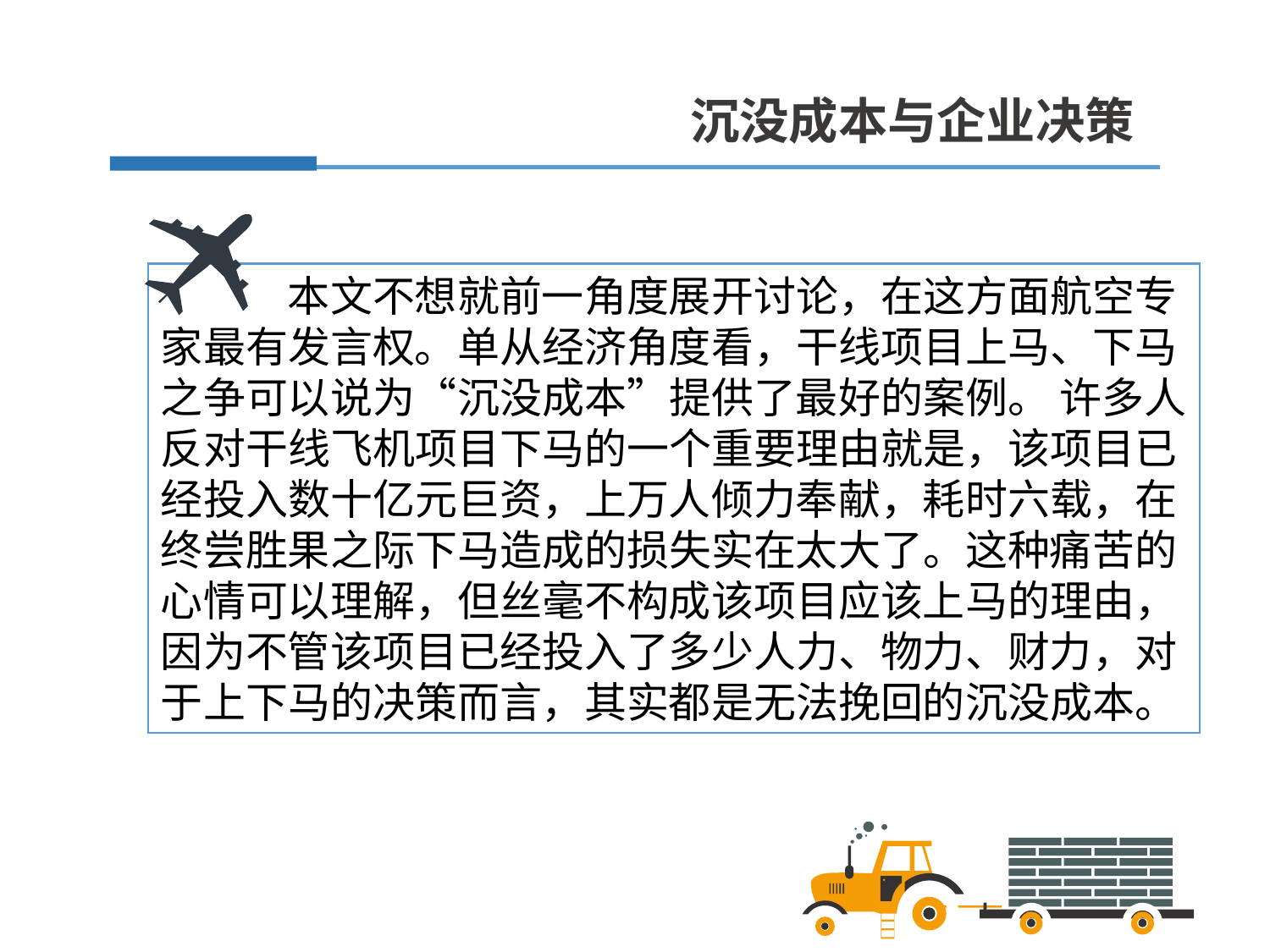

沉没成本与企业决策

	本文不想就前一角度展开讨论，在这方面航空专家最有发言权。单从经济角度看，干线项目上马、下马之争可以说为“沉没成本”提供了最好的案例。 许多人反对干线飞机项目下马的一个重要理由就是，该项目已经投入数十亿元巨资，上万人倾力奉献，耗时六载，在终尝胜果之际下马造成的损失实在太大了。这种痛苦的心情可以理解，但丝毫不构成该项目应该上马的理由，因为不管该项目已经投入了多少人力、物力、财力，对于上下马的决策而言，其实都是无法挽回的沉没成本。